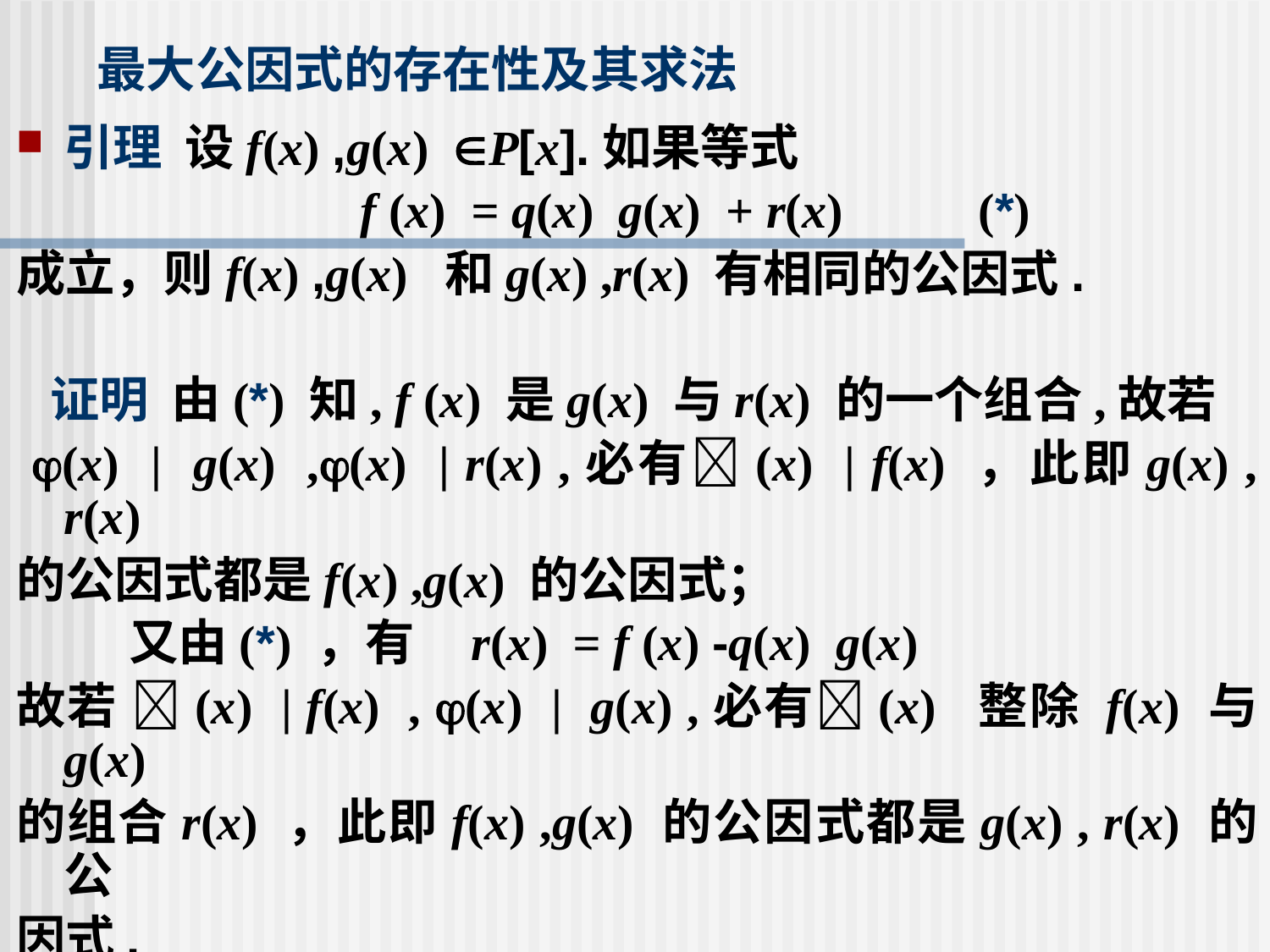

# 最大公因式的存在性及其求法
引理  设f(x) ,g(x)  ∈P[x].如果等式
                            f (x)  = q(x)  g(x)  + r(x)           (*)
成立，则f(x) ,g(x)  和g(x) ,r(x) 有相同的公因式.

  证明  由(*) 知, f (x) 是g(x) 与r(x) 的一个组合,故若
 ϕ(x)  |  g(x)  ,ϕ(x)  | r(x) ,必有ϕ(x)  | f(x) ，此即g(x) , r(x)
的公因式都是f(x) ,g(x) 的公因式；
         又由(*) ，有    r(x)  = f (x) -q(x)  g(x)
故若 ϕ(x)  | f(x)  , ϕ(x)  |  g(x) ,必有ϕ(x)  整除 f(x) 与 g(x)
的组合r(x) ，此即f(x) ,g(x) 的公因式都是g(x) , r(x) 的公
因式.
    综上所述，f(x) ,g(x)  和g(x) ,r(x) 有相同的公因式.